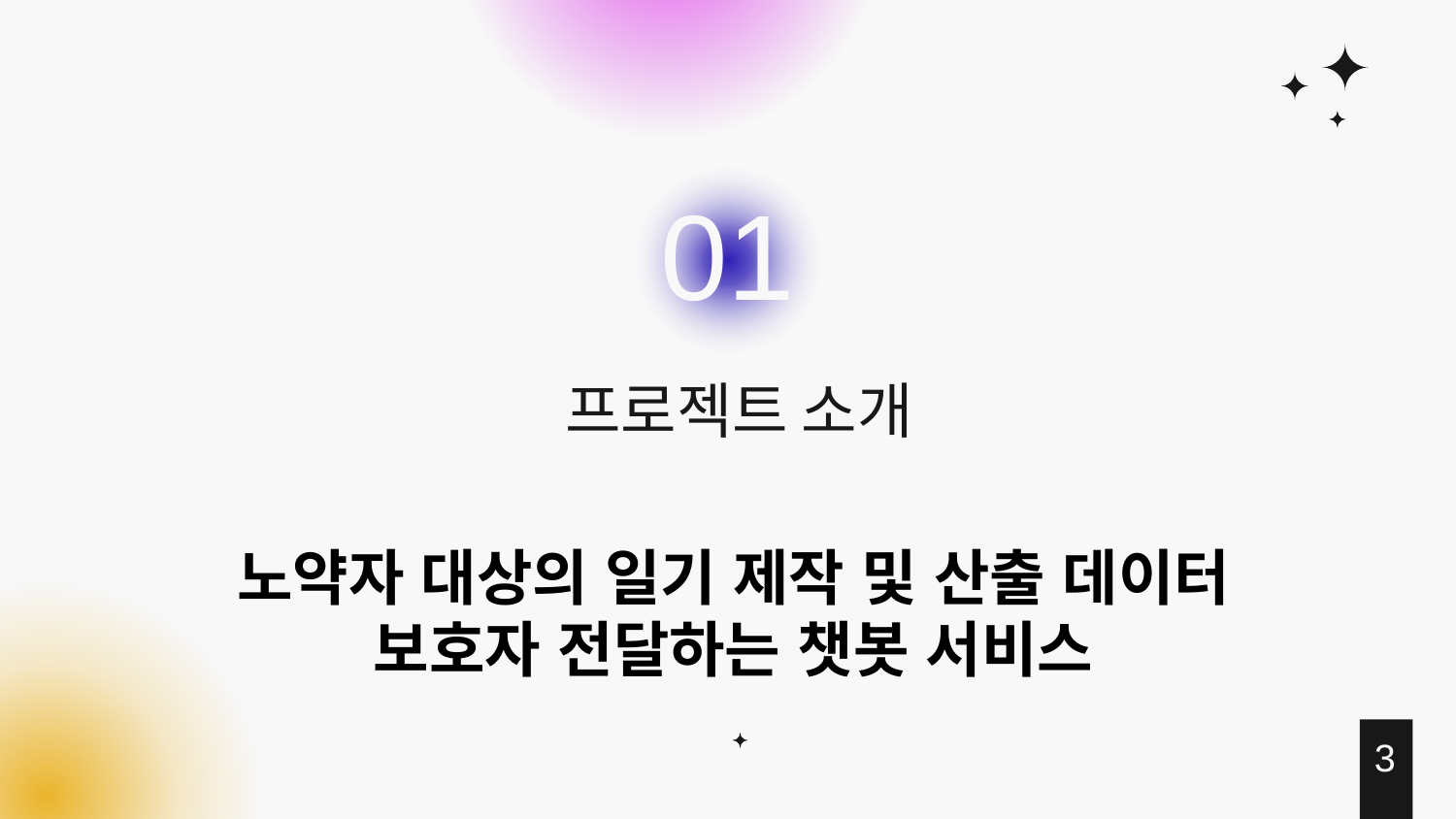

01

프로젝트 소개
# 노약자 대상의 일기 제작 및 산출 데이터 보호자 전달하는 챗봇 서비스

3